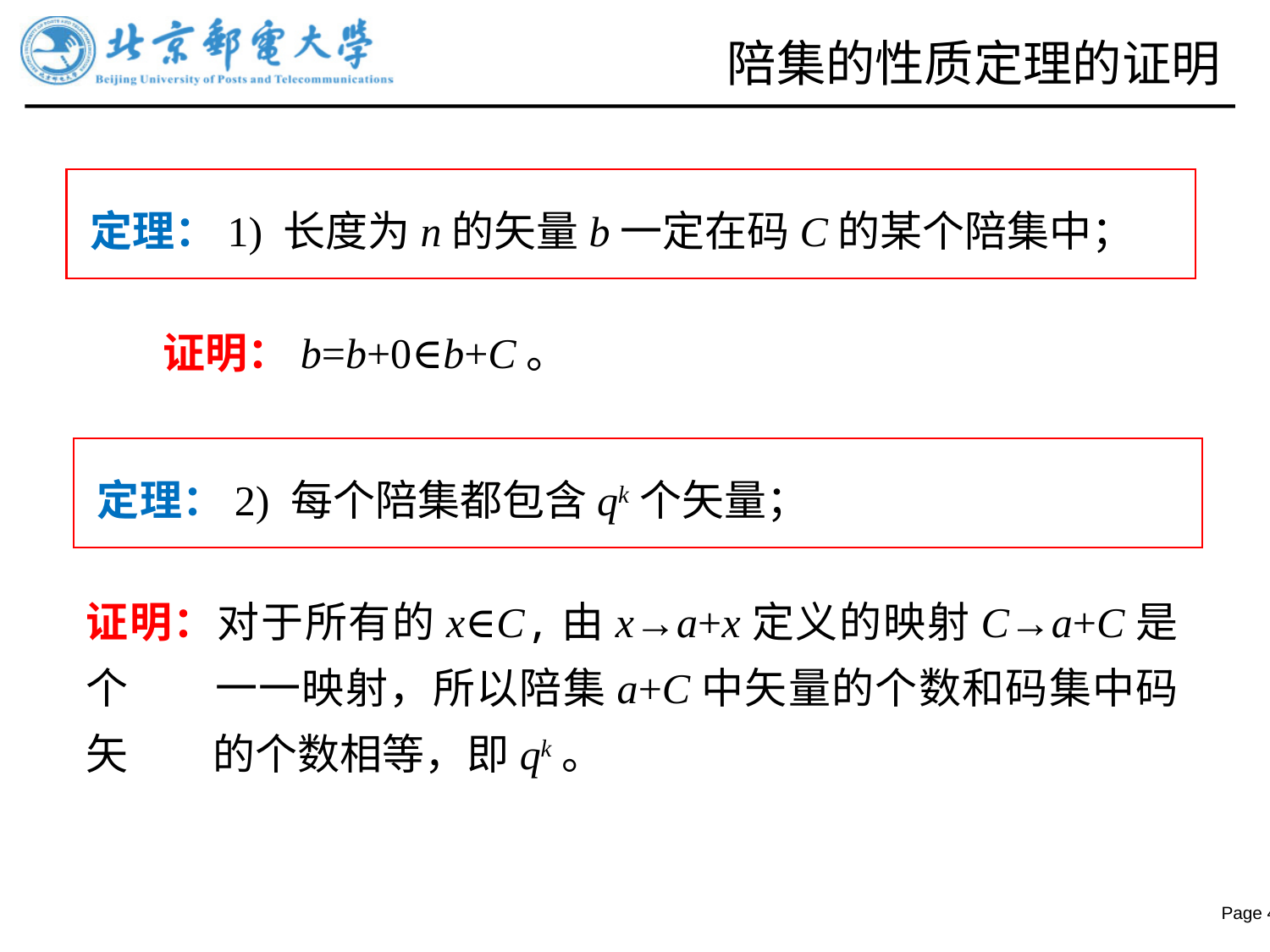

# 陪集的性质定理的证明

定理：1) 长度为n的矢量b一定在码C的某个陪集中；
证明：b=b+0∈b+C。

定理：2) 每个陪集都包含qk个矢量；
证明：对于所有的x∈C,由x→a+x定义的映射C→a+C是个	一一映射，所以陪集a+C中矢量的个数和码集中码矢	的个数相等，即qk。